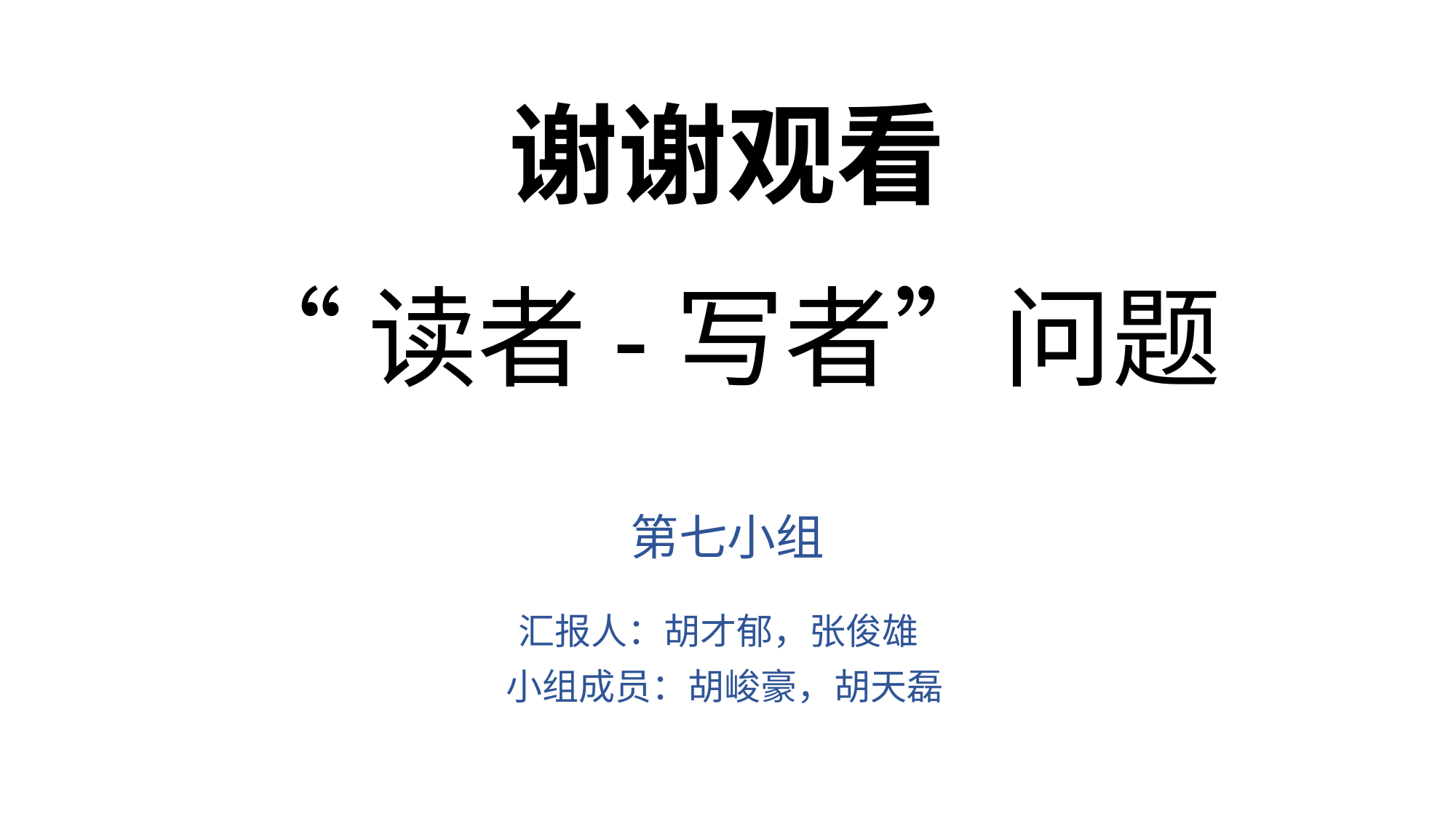

谢谢观看
“读者-写者”问题
第七小组
汇报人：胡才郁，张俊雄
小组成员：胡峻豪，胡天磊